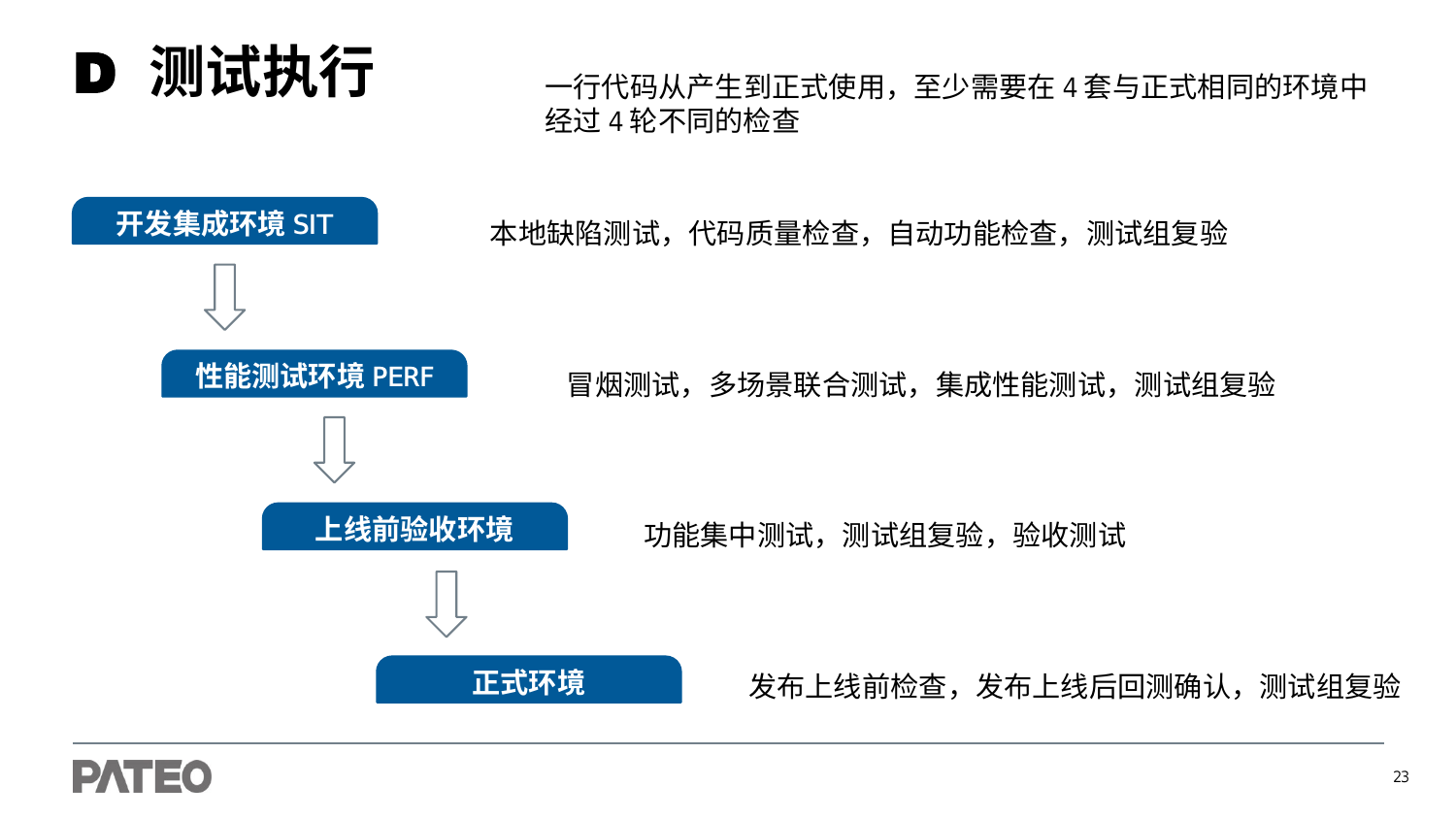

# D 测试执行
一行代码从产生到正式使用，至少需要在4套与正式相同的环境中
经过4轮不同的检查
开发集成环境SIT
本地缺陷测试，代码质量检查，自动功能检查，测试组复验

性能测试环境PERF
冒烟测试，多场景联合测试，集成性能测试，测试组复验

上线前验收环境
功能集中测试，测试组复验，验收测试

正式环境
发布上线前检查，发布上线后回测确认，测试组复验